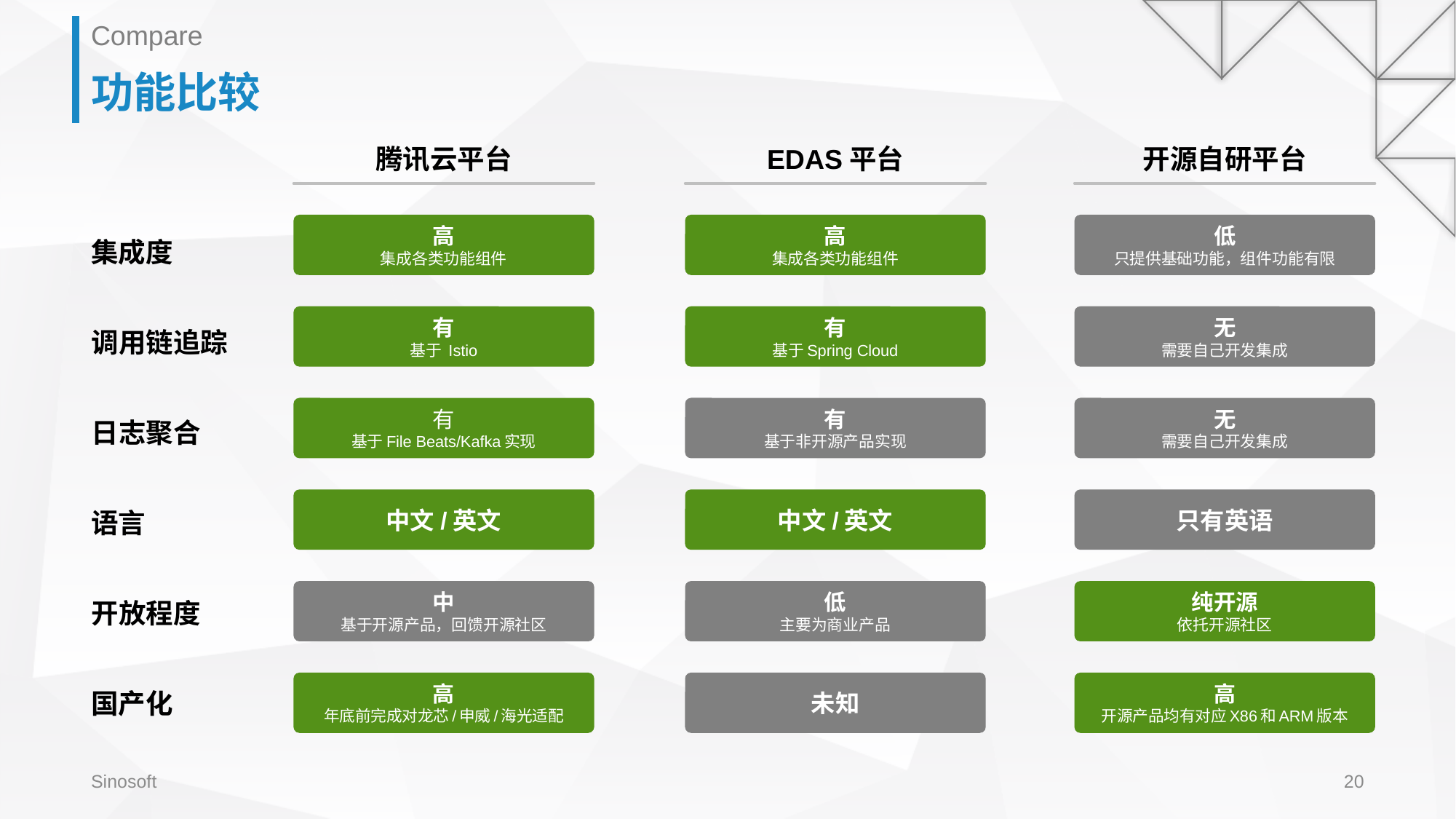

Compare
# 功能比较
腾讯云平台
EDAS平台
开源自研平台
高
集成各类功能组件
高
集成各类功能组件
低
只提供基础功能，组件功能有限
集成度
有
基于 Istio
有
基于Spring Cloud
无
需要自己开发集成
调用链追踪
有
基于File Beats/Kafka实现
有
基于非开源产品实现
无
需要自己开发集成
日志聚合
中文/英文
中文/英文
只有英语
语言
中
基于开源产品，回馈开源社区
低
主要为商业产品
纯开源
依托开源社区
开放程度
高
年底前完成对龙芯/申威/海光适配
未知
高
开源产品均有对应X86和ARM版本
国产化
Sinosoft
20